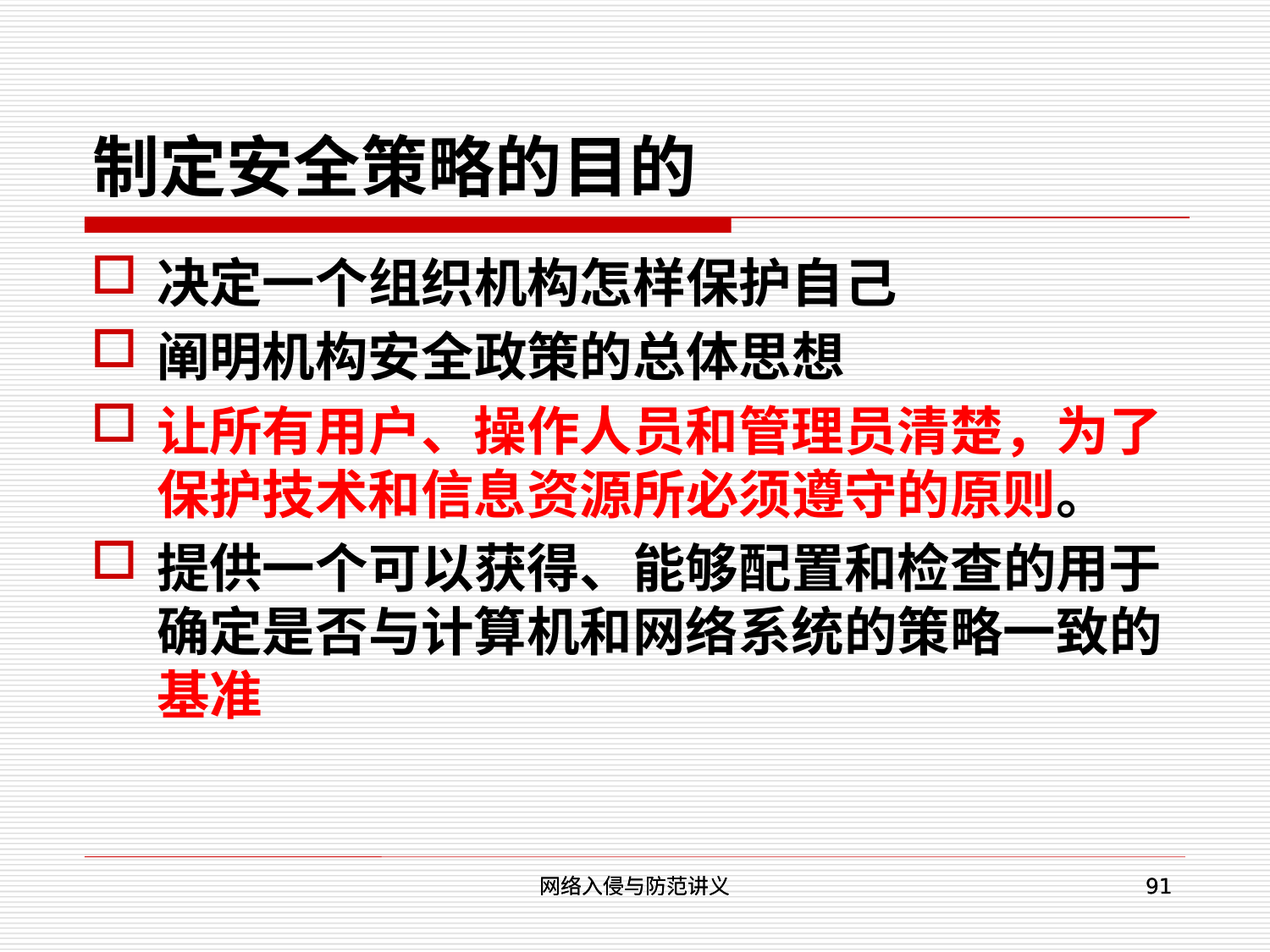

制定安全策略的目的
决定一个组织机构怎样保护自己
阐明机构安全政策的总体思想
让所有用户、操作人员和管理员清楚，为了保护技术和信息资源所必须遵守的原则。
提供一个可以获得、能够配置和检查的用于确定是否与计算机和网络系统的策略一致的基准

网络入侵与防范讲义
网络入侵与防范讲义
91
91